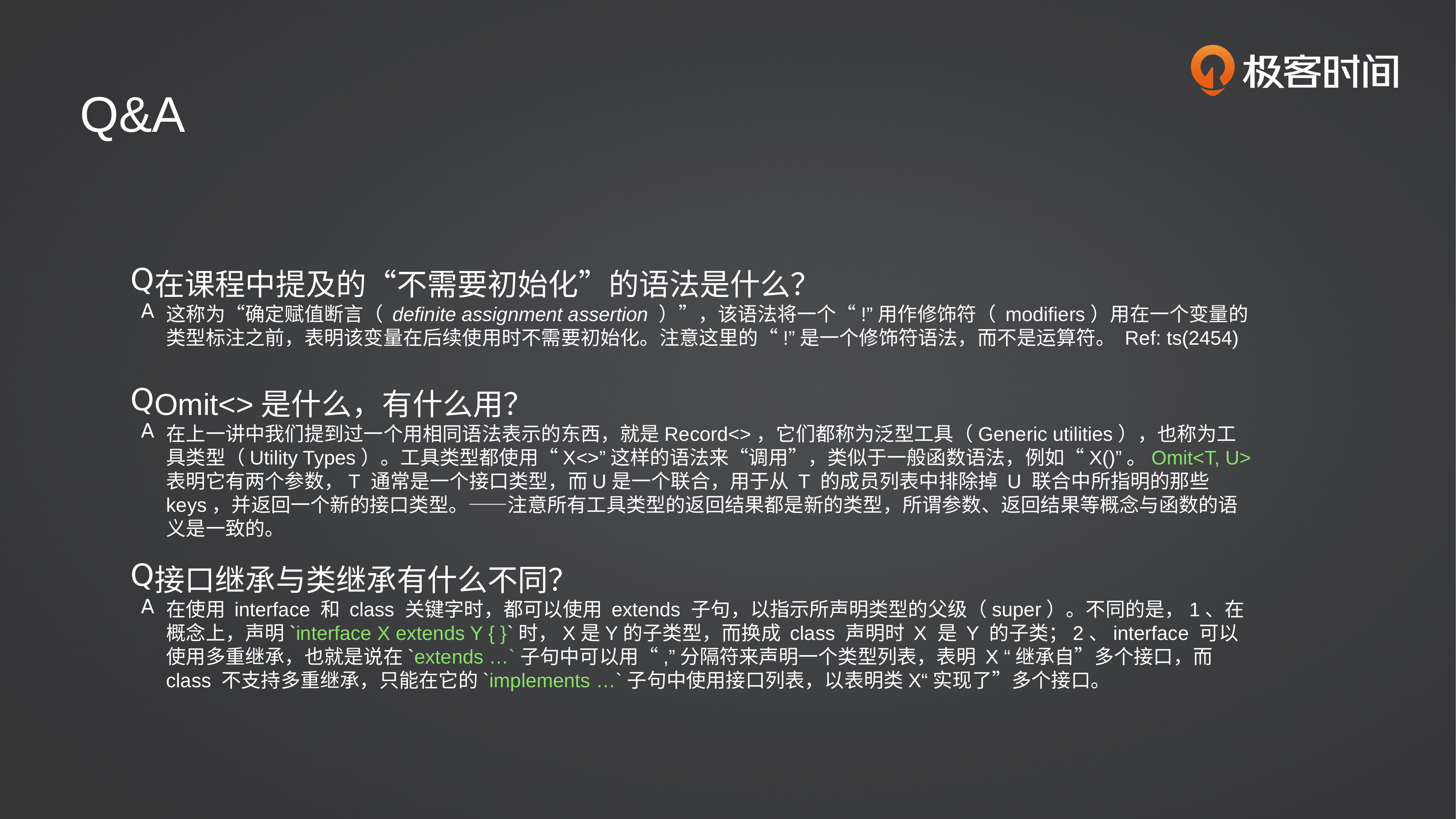

Q&A
在课程中提及的“不需要初始化”的语法是什么？
这称为“确定赋值断言（ definite assignment assertion ）”，该语法将一个“!”用作修饰符（ modifiers）用在一个变量的类型标注之前，表明该变量在后续使用时不需要初始化。注意这里的“!”是一个修饰符语法，而不是运算符。 Ref: ts(2454)
Omit<>是什么，有什么用？
在上一讲中我们提到过一个用相同语法表示的东西，就是Record<>，它们都称为泛型工具（Generic utilities），也称为工具类型（Utility Types）。工具类型都使用“X<>”这样的语法来“调用”，类似于一般函数语法，例如“X()”。Omit<T, U> 表明它有两个参数，T 通常是一个接口类型，而U是一个联合，用于从 T 的成员列表中排除掉 U 联合中所指明的那些 keys，并返回一个新的接口类型。——注意所有工具类型的返回结果都是新的类型，所谓参数、返回结果等概念与函数的语义是一致的。
接口继承与类继承有什么不同？
在使用 interface 和 class 关键字时，都可以使用 extends 子句，以指示所声明类型的父级（super）。不同的是，1、在概念上，声明`interface X extends Y { }`时，X是Y的子类型，而换成 class 声明时 X 是 Y 的子类；2、interface 可以使用多重继承，也就是说在`extends …`子句中可以用“,”分隔符来声明一个类型列表，表明 X “继承自”多个接口，而 class 不支持多重继承，只能在它的`implements …`子句中使用接口列表，以表明类X“实现了”多个接口。